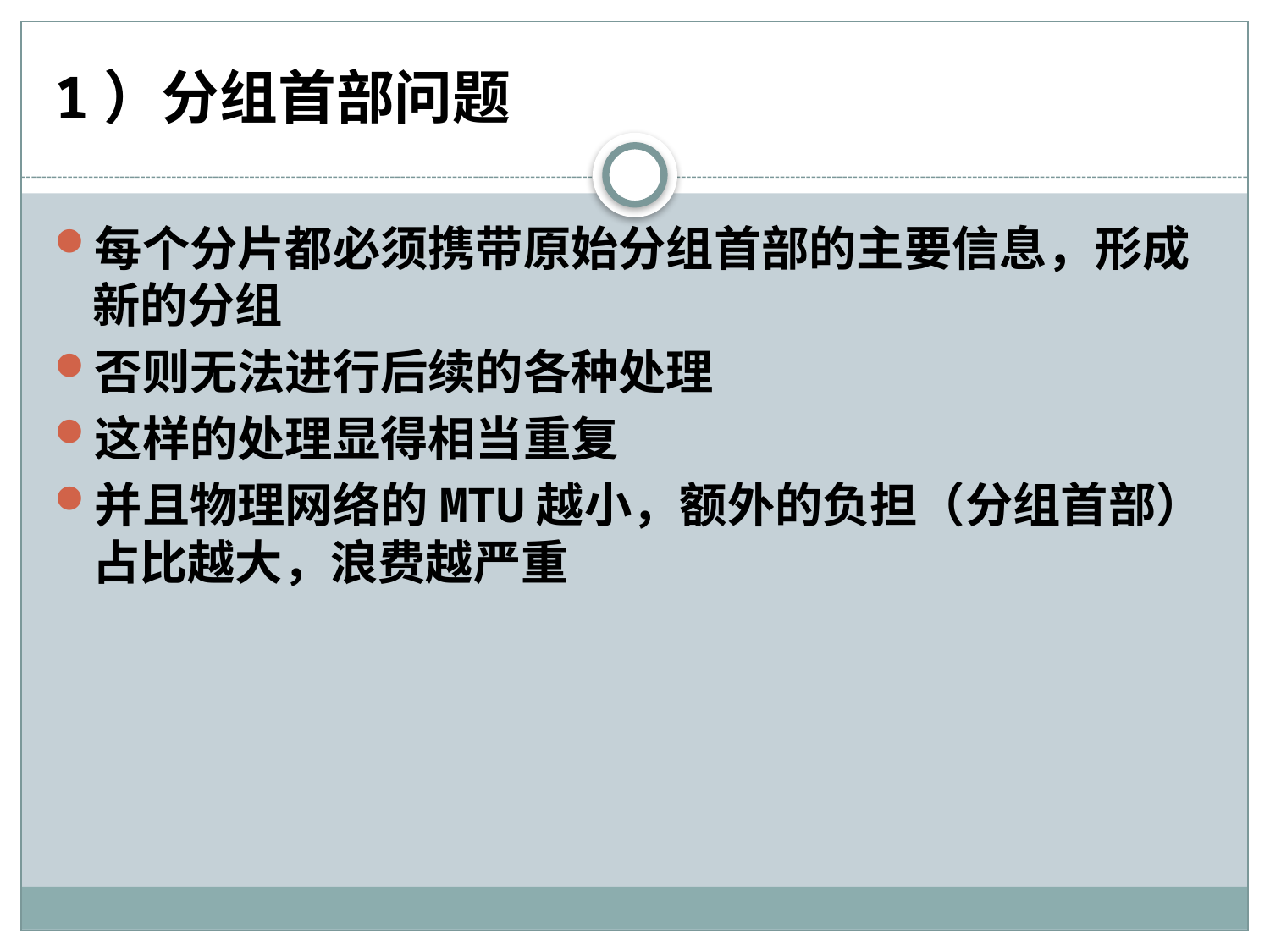

# 1）分组首部问题
每个分片都必须携带原始分组首部的主要信息，形成新的分组
否则无法进行后续的各种处理
这样的处理显得相当重复
并且物理网络的MTU越小，额外的负担（分组首部）占比越大，浪费越严重